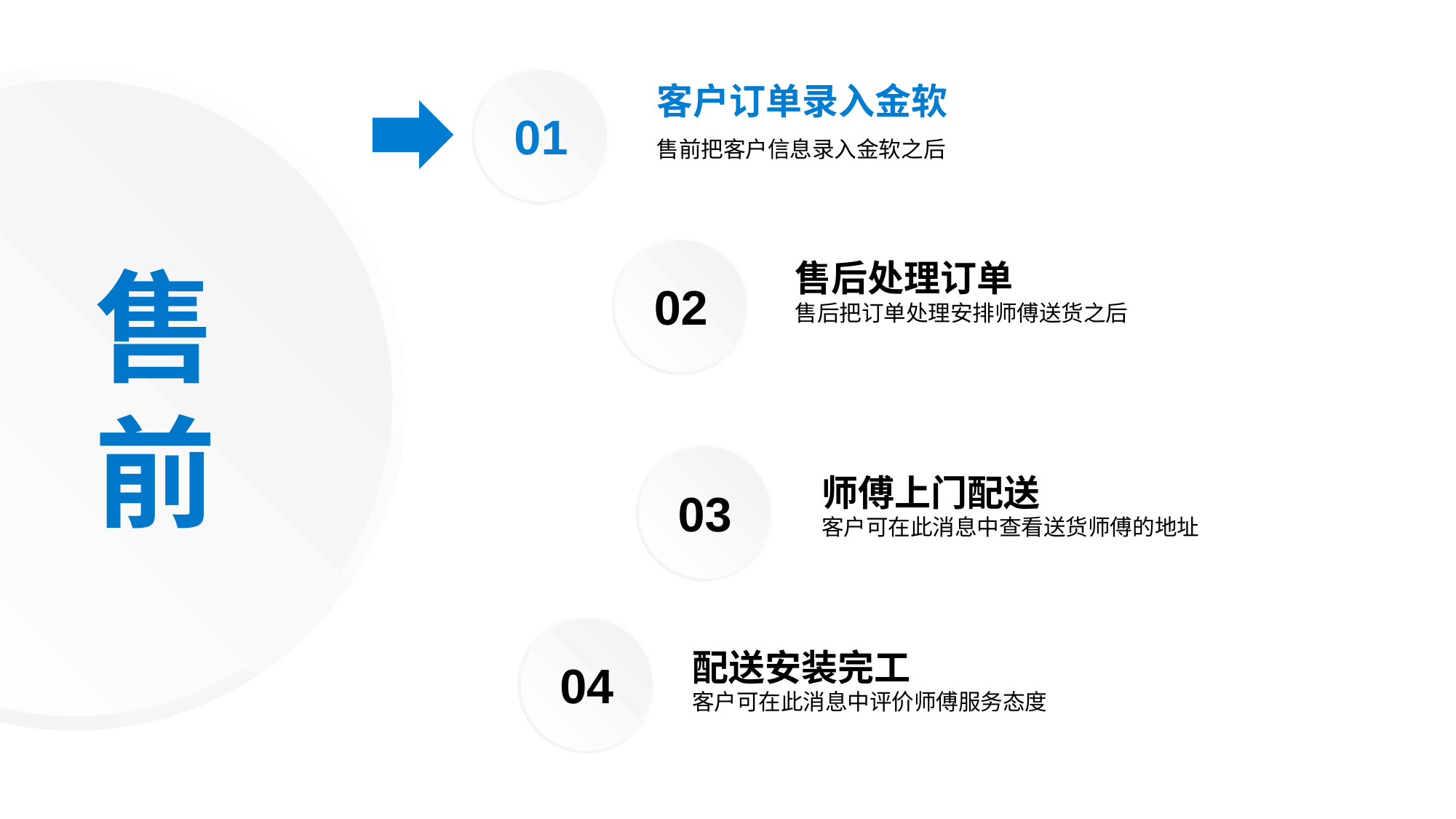

售前

01
客户订单录入金软
售前把客户信息录入金软之后

02
售后处理订单
售后把订单处理安排师傅送货之后

03
师傅上门配送
客户可在此消息中查看送货师傅的地址

04
配送安装完工
客户可在此消息中评价师傅服务态度